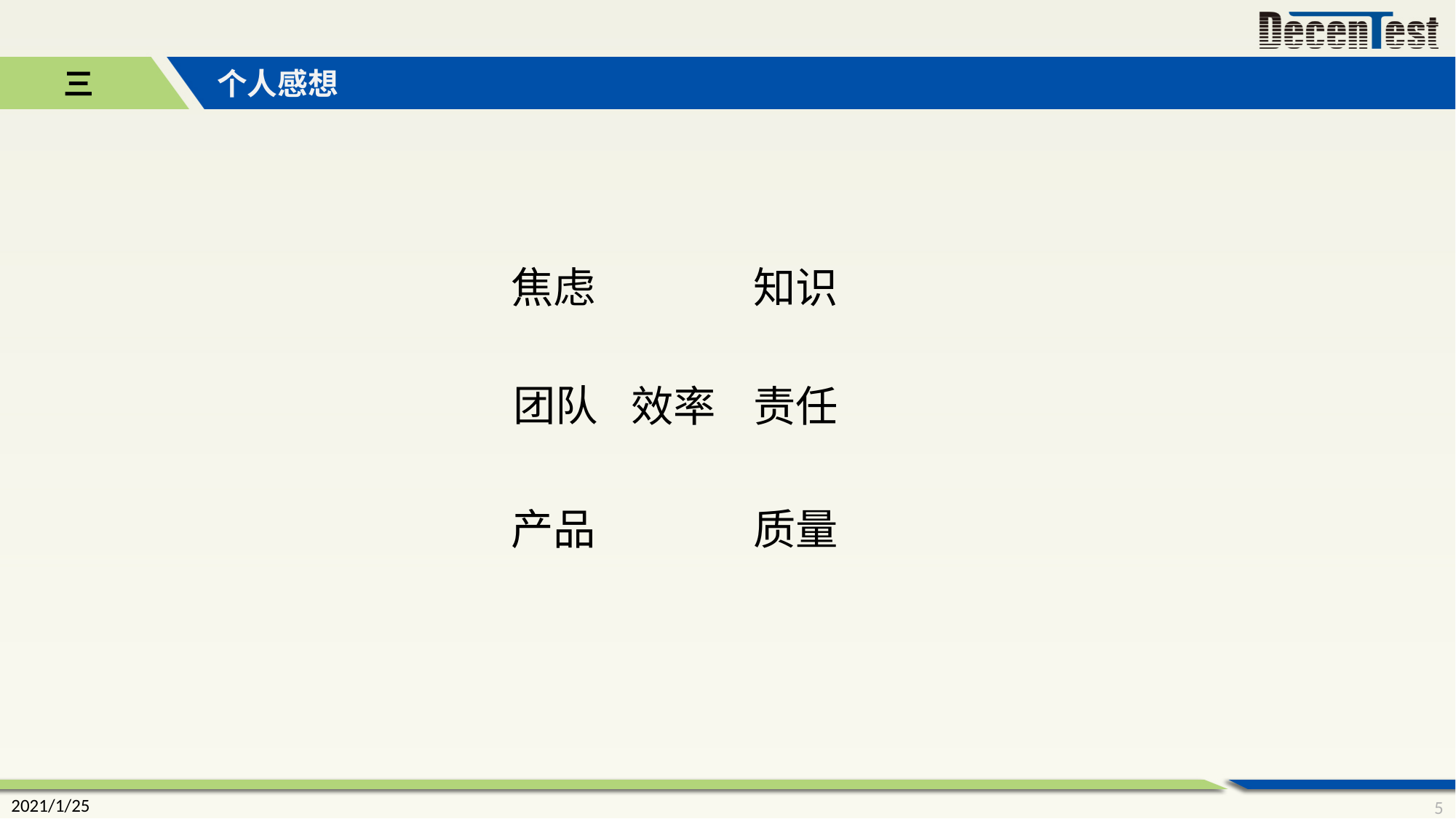

三
个人感想
焦虑
知识
团队
效率
责任
产品
质量
2021/1/25
5